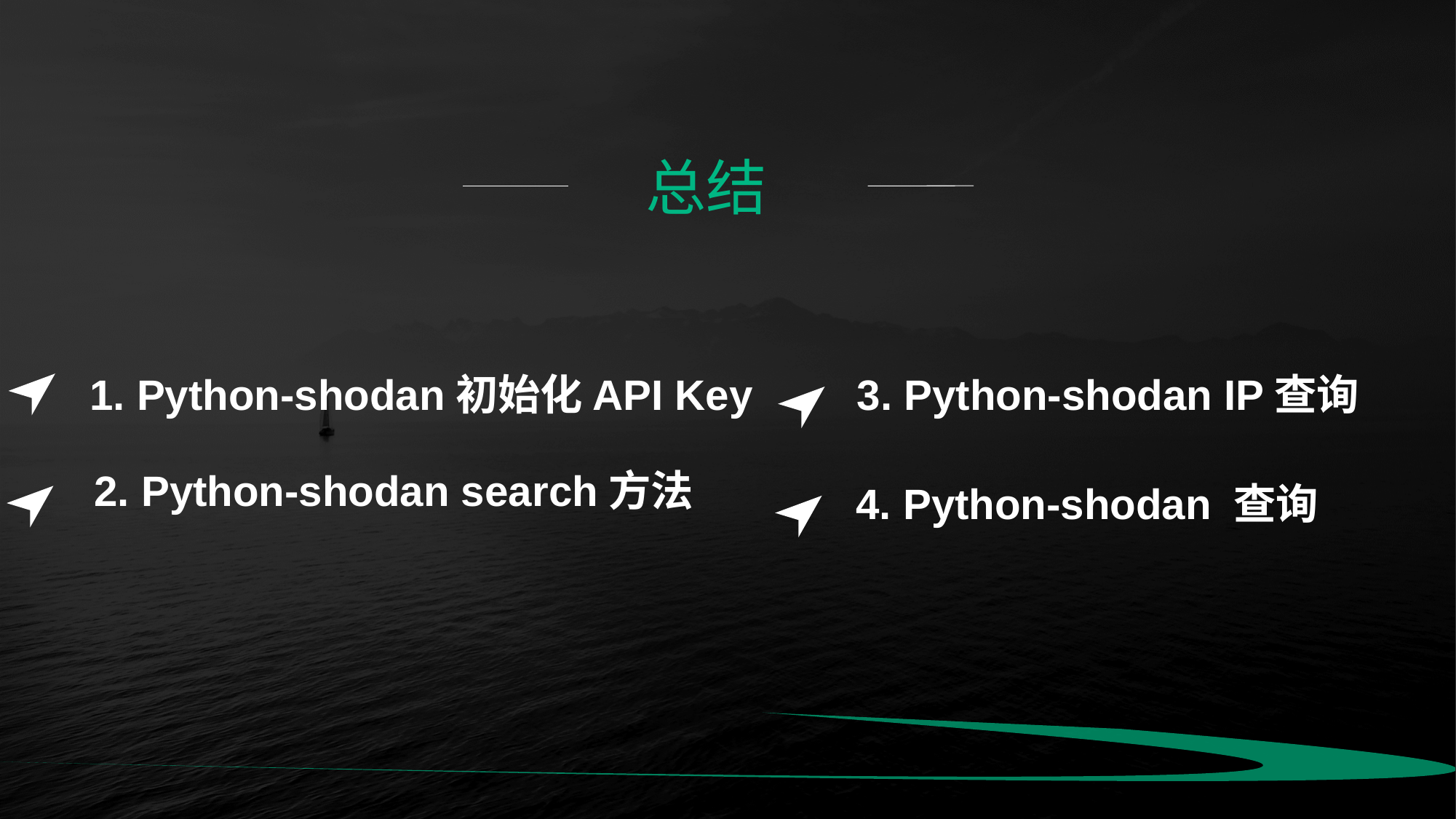

总结
3. Python-shodan IP查询

4. Python-shodan 查询

1. Python-shodan初始化API Key

2. Python-shodan search方法